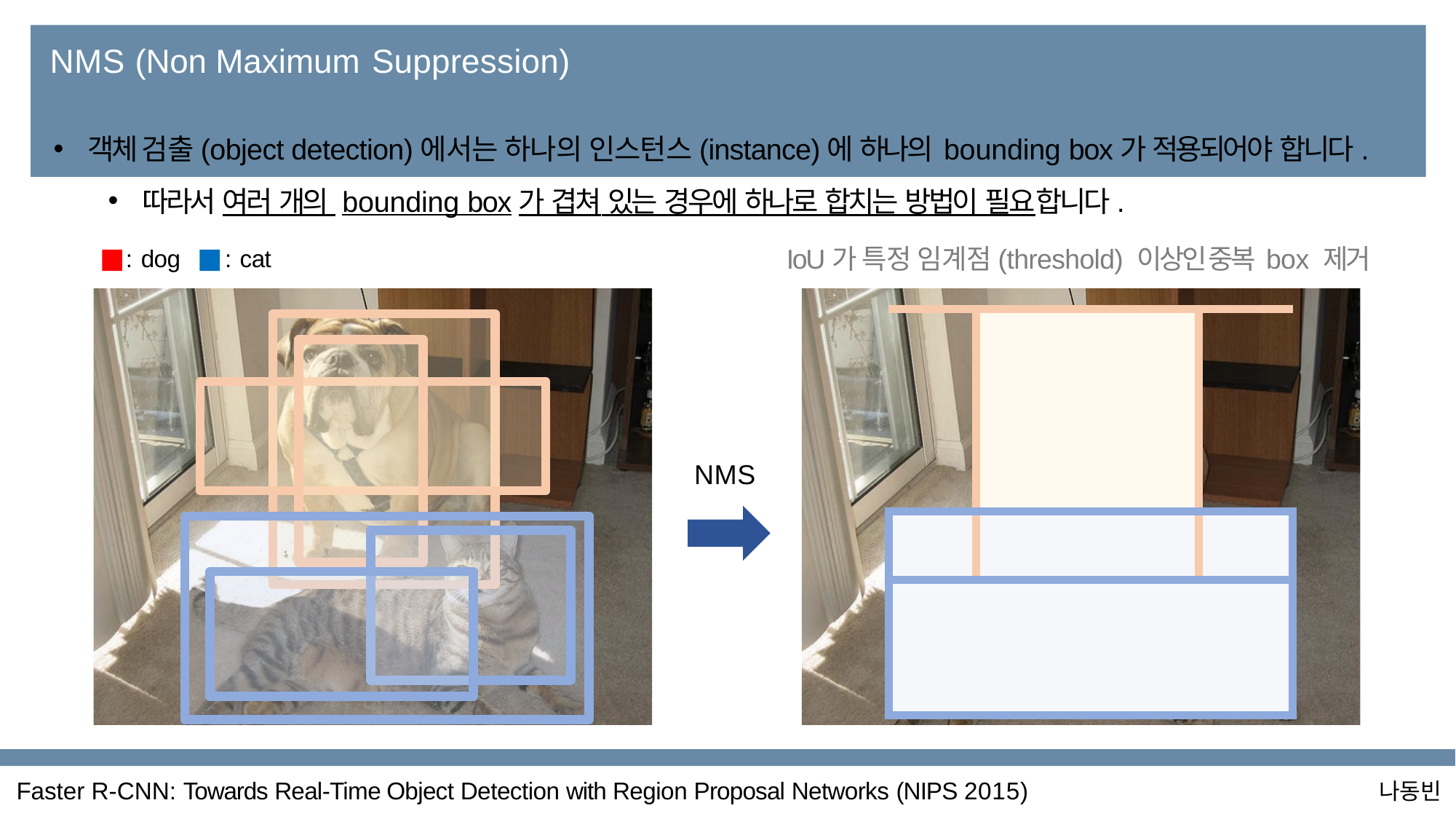

# NMS (Non Maximum Suppression)
객체 검출(object detection)에서는 하나의 인스턴스(instance)에 하나의 bounding box가 적용되어야 합니다.
따라서 여러 개의 bounding box가 겹쳐 있는 경우에 하나로 합치는 방법이 필요합니다.
IoU가 특정 임계점(threshold) 이상인 중복 box 제거
: dog	: cat

|  |  |  |
| --- | --- | --- |
|  |  |  |
|  |  |  |
NMS

Faster R-CNN: Towards Real-Time Object Detection with Region Proposal Networks (NIPS 2015)
나동빈